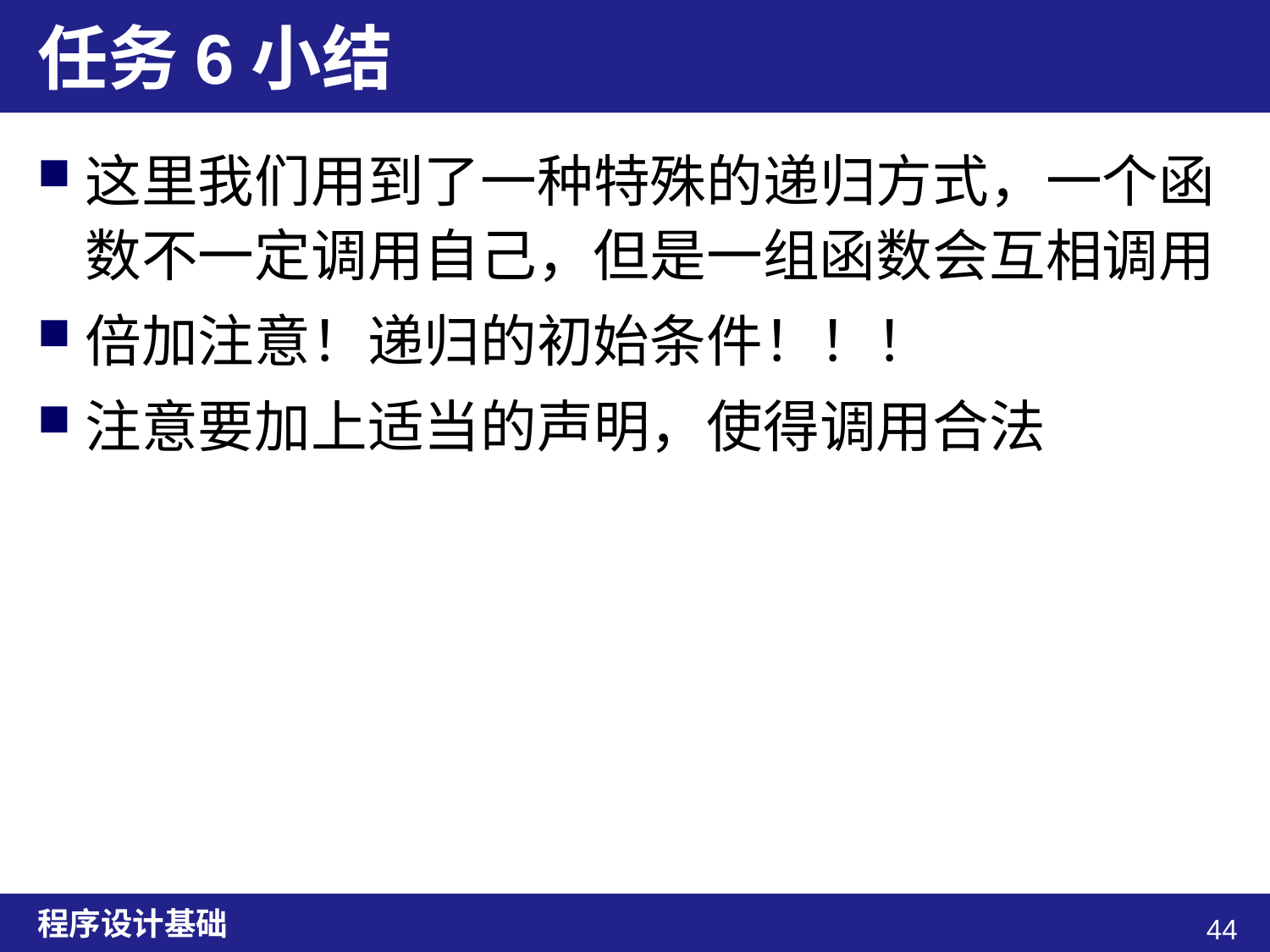

# 任务6小结
这里我们用到了一种特殊的递归方式，一个函数不一定调用自己，但是一组函数会互相调用
倍加注意！递归的初始条件！！！
注意要加上适当的声明，使得调用合法